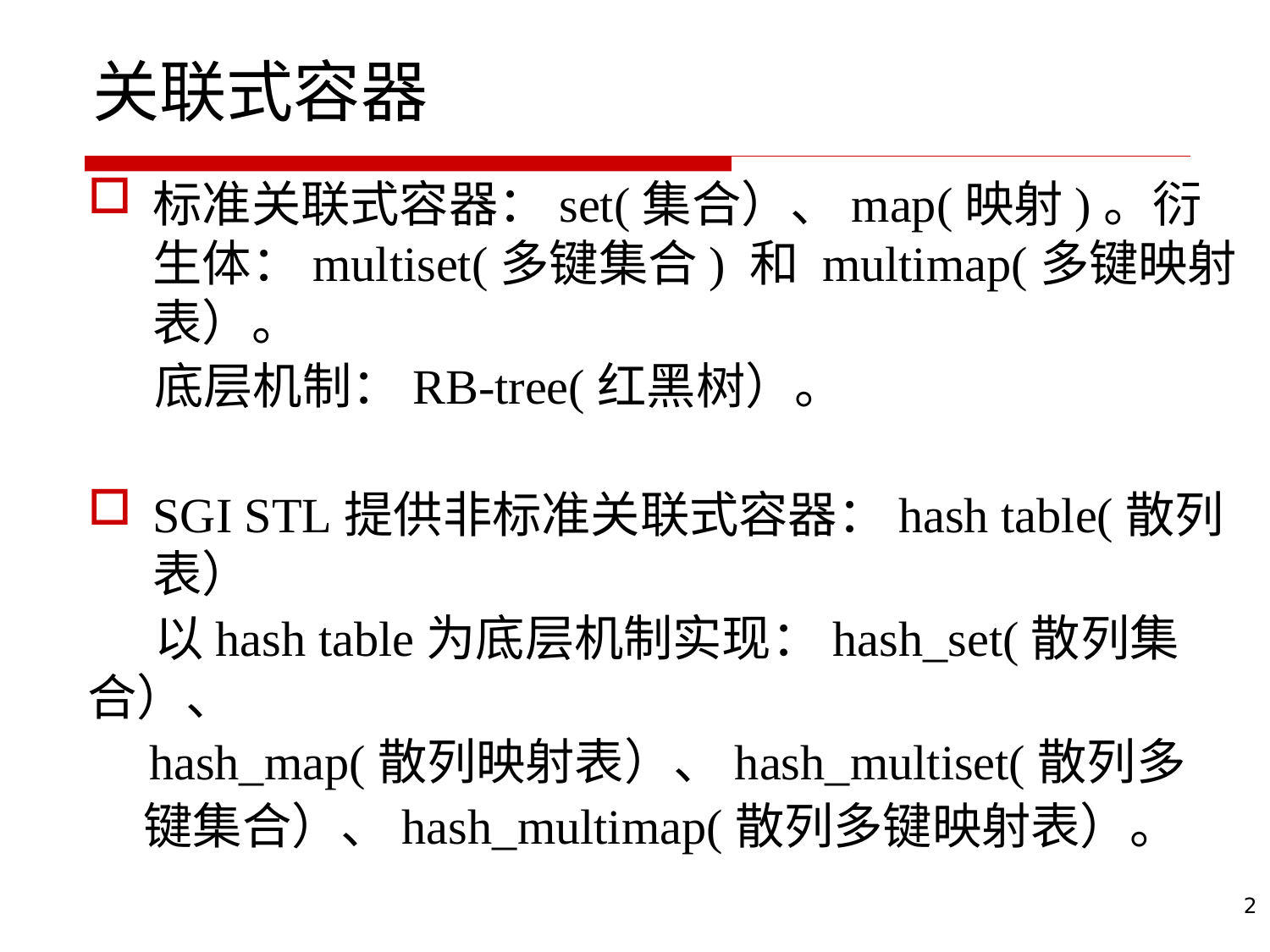

# 关联式容器
标准关联式容器：set(集合）、map(映射)。衍生体：multiset(多键集合) 和 multimap(多键映射表）。
     底层机制：RB-tree(红黑树）。

SGI STL提供非标准关联式容器：hash table(散列表）
     以hash table为底层机制实现：hash_set(散列集合）、
     hash_map(散列映射表）、hash_multiset(散列多
    键集合）、hash_multimap(散列多键映射表）。
2